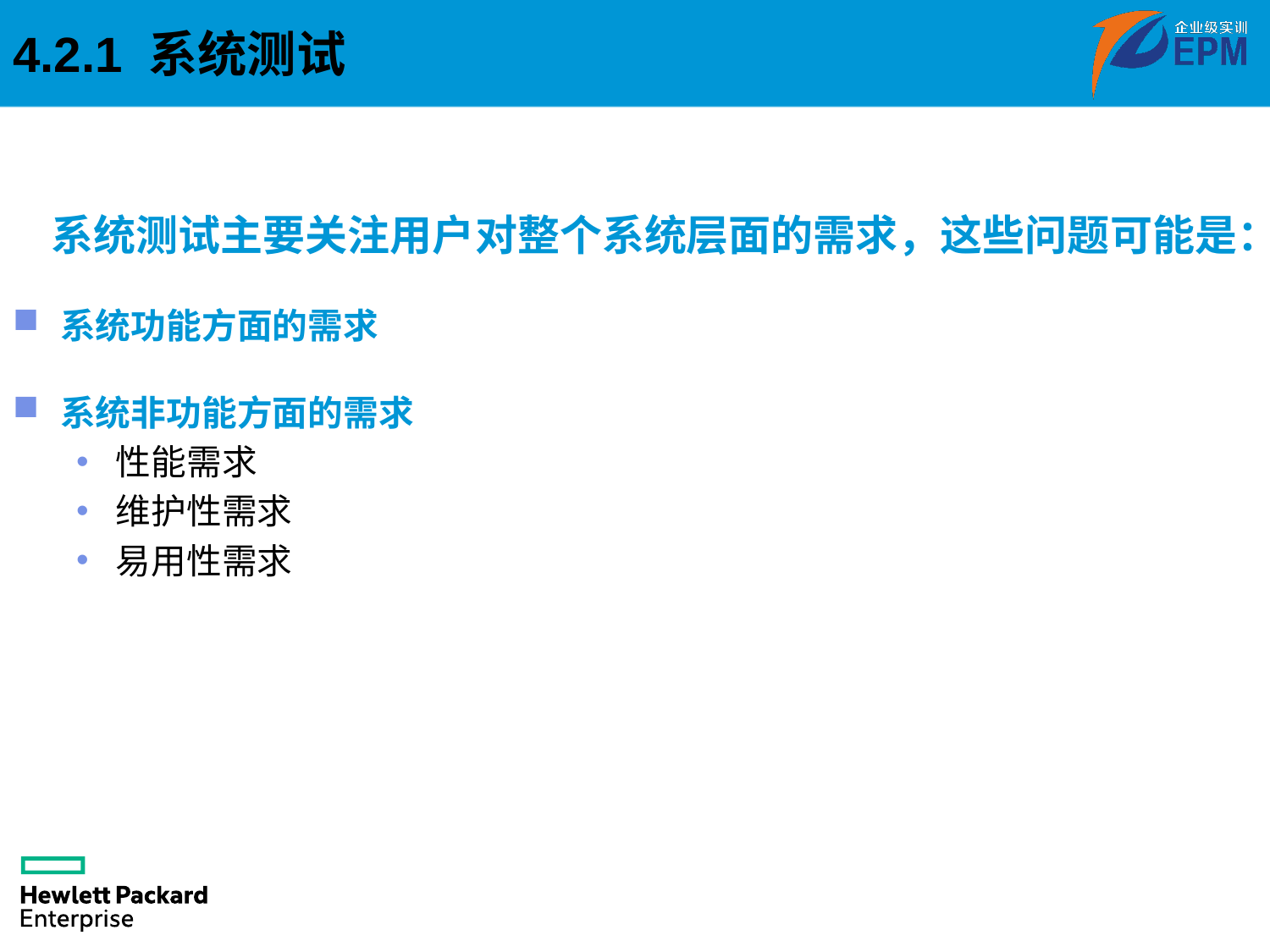

4.2.1 系统测试
   系统测试主要关注用户对整个系统层面的需求，这些问题可能是：
系统功能方面的需求
系统非功能方面的需求
性能需求
维护性需求
易用性需求